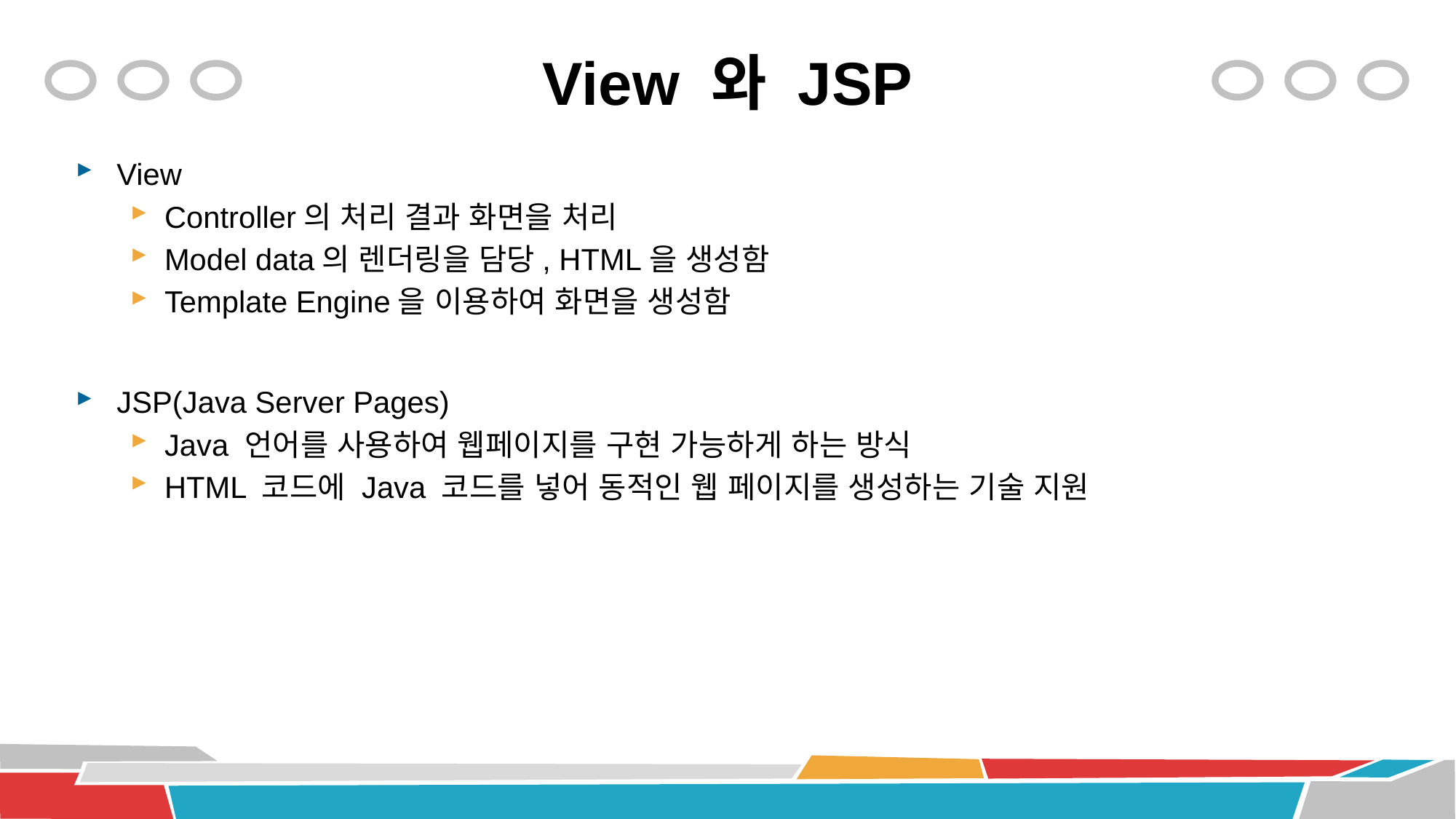

# View 와 JSP
View
Controller의 처리 결과 화면을 처리
Model data의 렌더링을 담당, HTML을 생성함
Template Engine을 이용하여 화면을 생성함

JSP(Java Server Pages)
Java 언어를 사용하여 웹페이지를 구현 가능하게 하는 방식
HTML 코드에 Java 코드를 넣어 동적인 웹 페이지를 생성하는 기술 지원